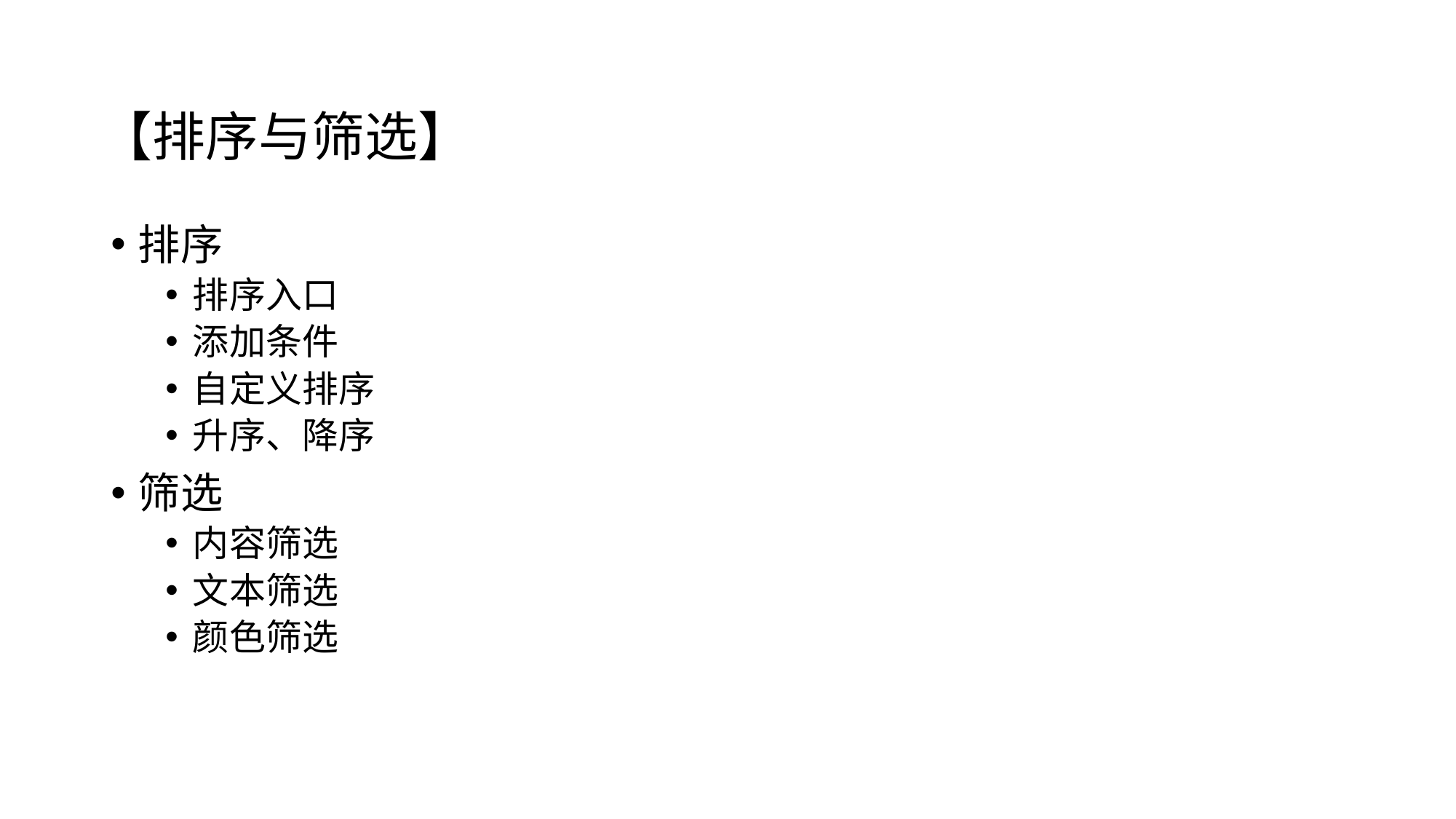

# 【排序与筛选】
排序
排序入口
添加条件
自定义排序
升序、降序
筛选
内容筛选
文本筛选
颜色筛选